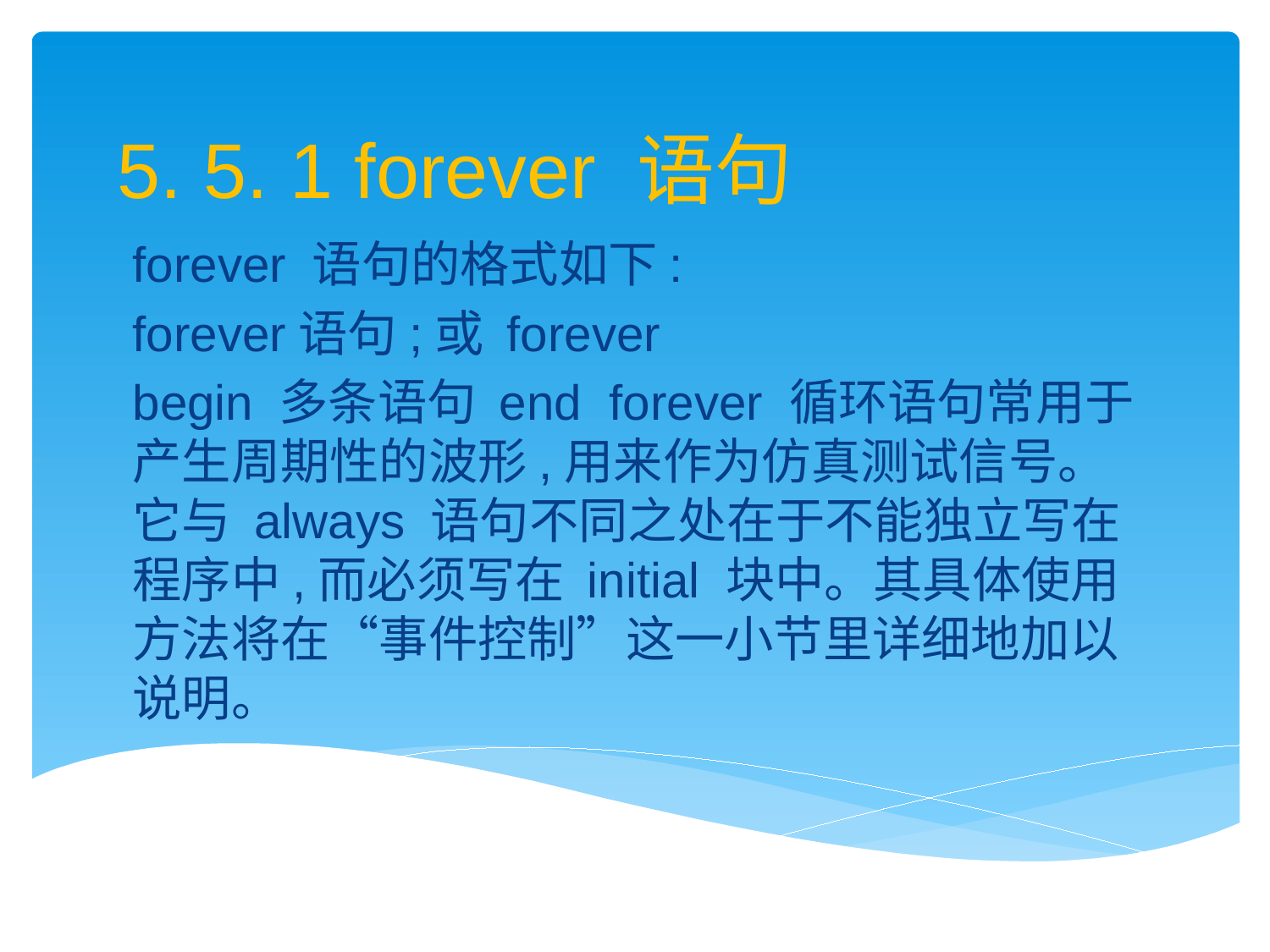

# 5. 5. 1 forever 语句
forever 语句的格式如下:
forever语句;或 forever
begin 多条语句 end  forever 循环语句常用于产生周期性的波形,用来作为仿真测试信号。它与 always 语句不同之处在于不能独立写在程序中,而必须写在 initial 块中。其具体使用方法将在“事件控制”这一小节里详细地加以说明。